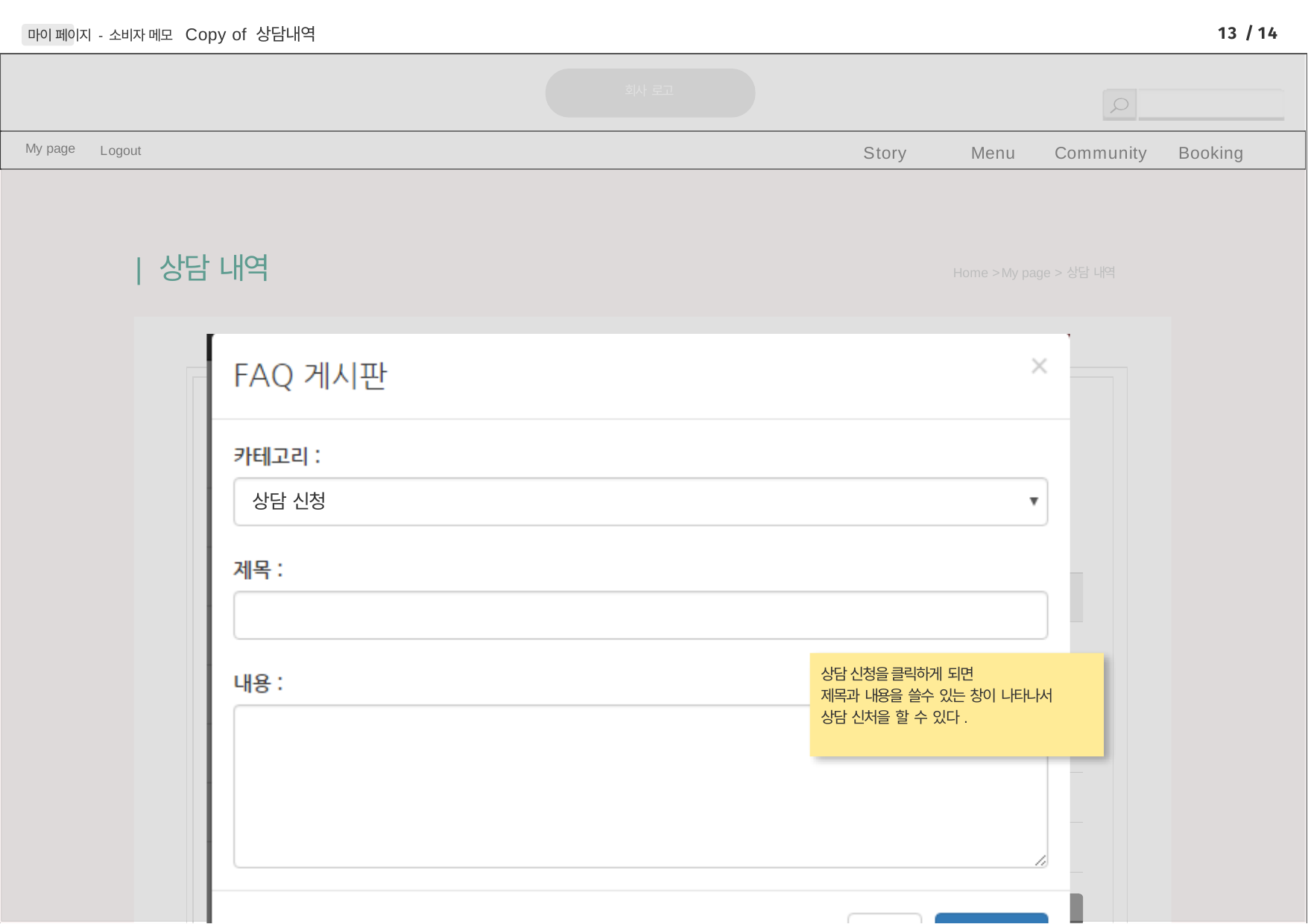

13 / 14
마이 페이지 - 소비자 메모   Copy of 상담내역

회사 로고

My page
Story
Menu
Community
Booking
Logout

| 상담 내역

Home > My page > 상담 내역

온라인 상담
고객님께서 느끼셨던 다양한 의견이나 불편 사항,
문의 사항을 적어 보내주시면 최선을 다해 답변을 드리도록 하겠습니다.

번 호	제	목	등 록 일	답 변 유 무

1	궁금한 것이 있습니다.	16-09-11	N

2	답해주세요~!	16-09-12	Y

3

4

5

6
상담 신청

상담 신청

상담 신청을 클릭하게 되면
제목과 내용을 쓸수 있는 창이 나타나서  상담 신처을 할 수 있다.